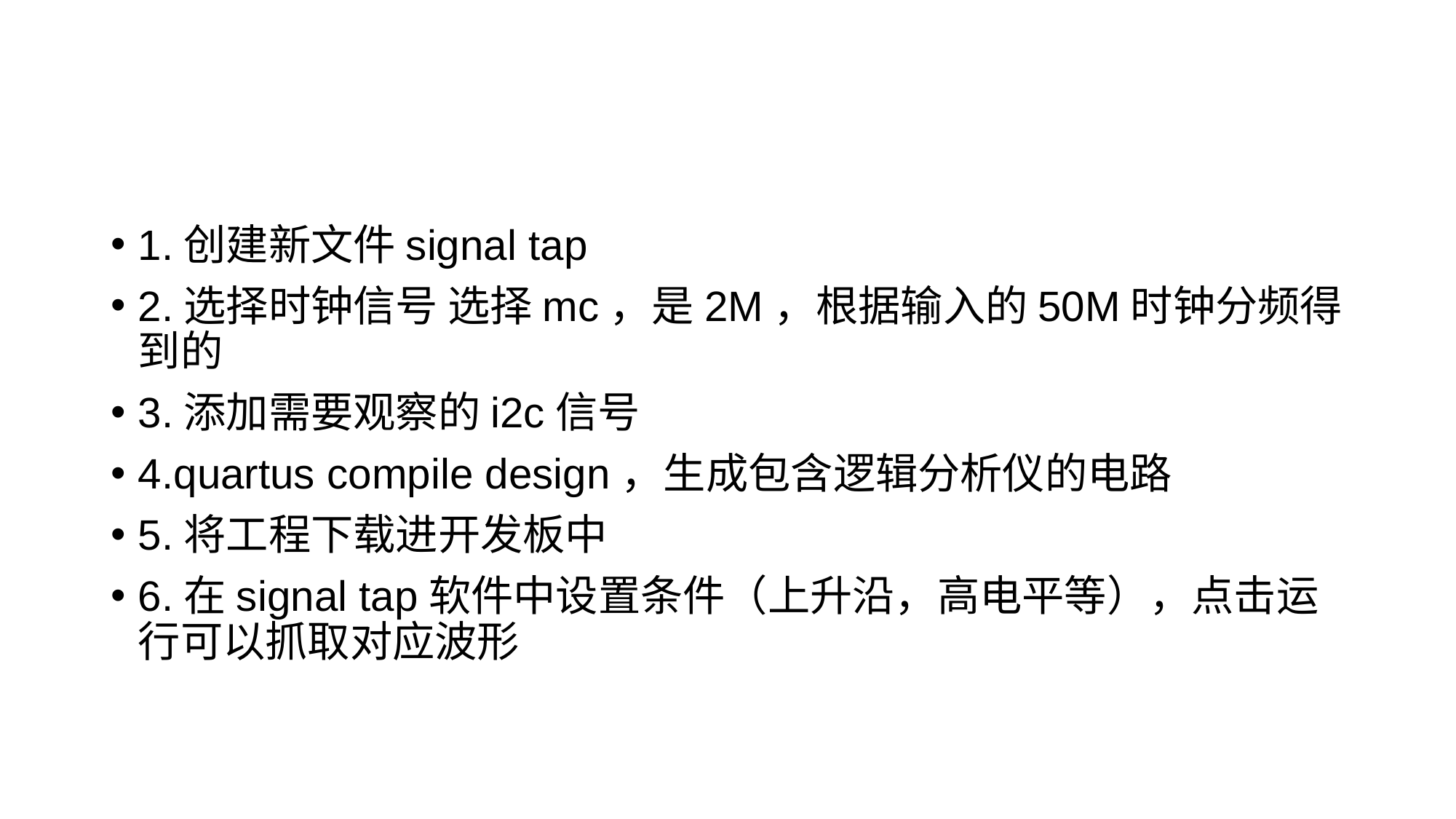

#
1.创建新文件signal tap
2.选择时钟信号 选择mc，是2M，根据输入的50M时钟分频得到的
3.添加需要观察的i2c信号
4.quartus compile design，生成包含逻辑分析仪的电路
5.将工程下载进开发板中
6.在signal tap软件中设置条件（上升沿，高电平等），点击运行可以抓取对应波形